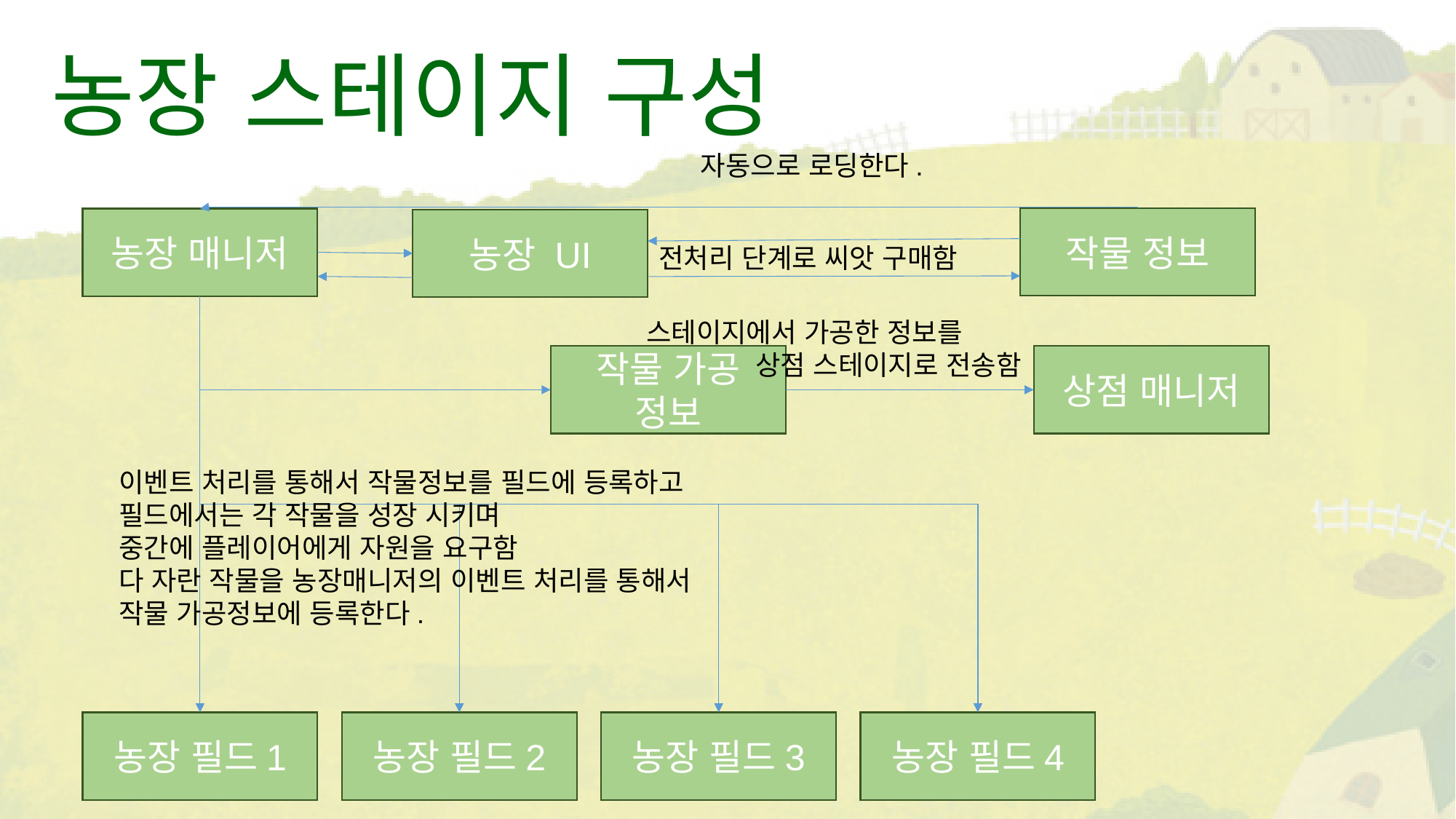

농장 스테이지 구성
자동으로 로딩한다.
작물 정보
농장 매니저
농장 UI
전처리 단계로 씨앗 구매함
스테이지에서 가공한 정보를
	상점 스테이지로 전송함
작물 가공 정보
상점 매니저
이벤트 처리를 통해서 작물정보를 필드에 등록하고
필드에서는 각 작물을 성장 시키며
중간에 플레이어에게 자원을 요구함
다 자란 작물을 농장매니저의 이벤트 처리를 통해서
작물 가공정보에 등록한다.
농장 필드3
농장 필드4
농장 필드1
농장 필드2